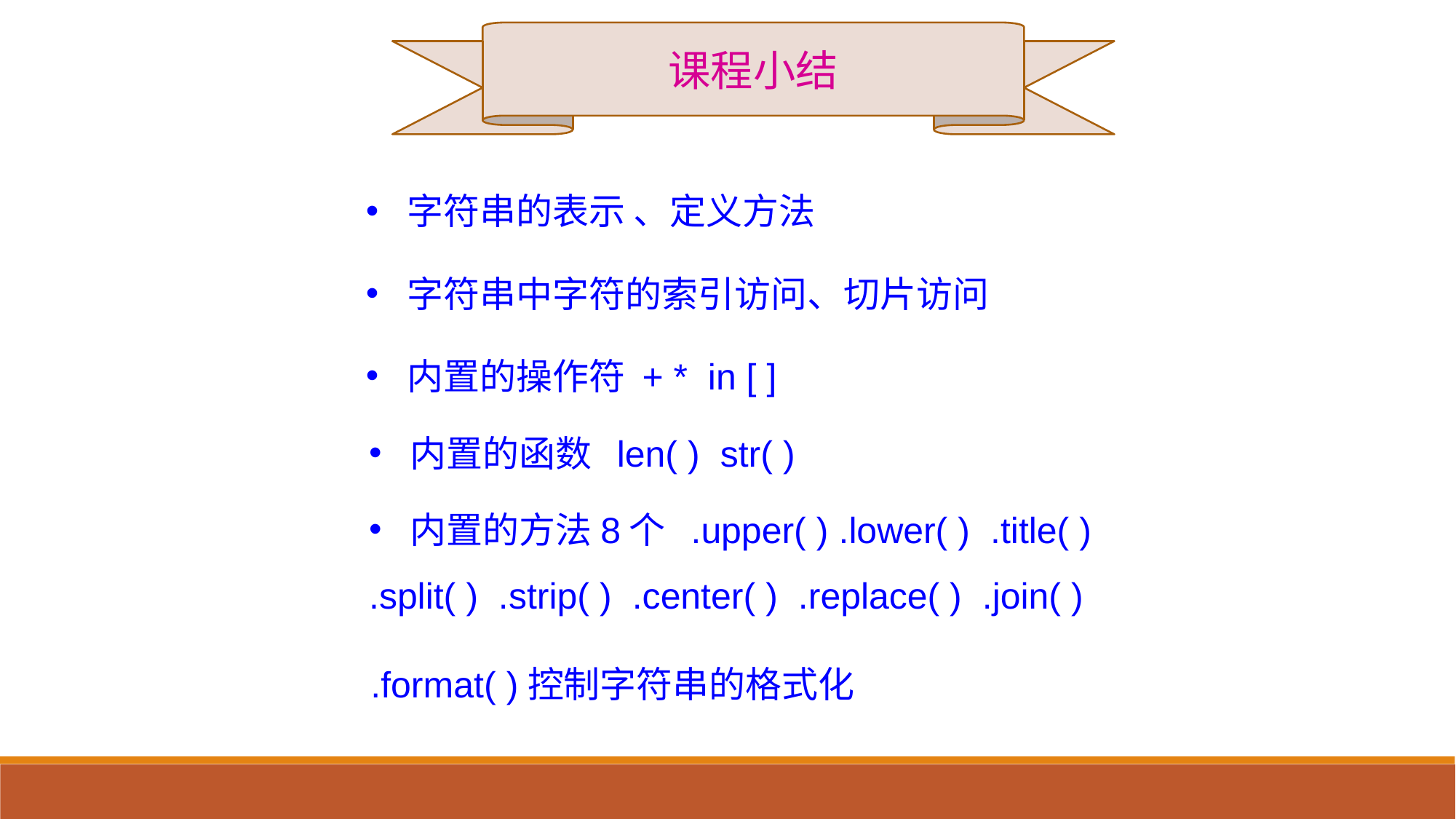

课程小结
字符串的表示 、定义方法
字符串中字符的索引访问、切片访问
内置的操作符 + *  in [ ]
内置的函数  len( )  str( )
内置的方法8个  .upper( ) .lower( )  .title( )
.split( )  .strip( )  .center( )  .replace( )  .join( )
.format( )控制字符串的格式化